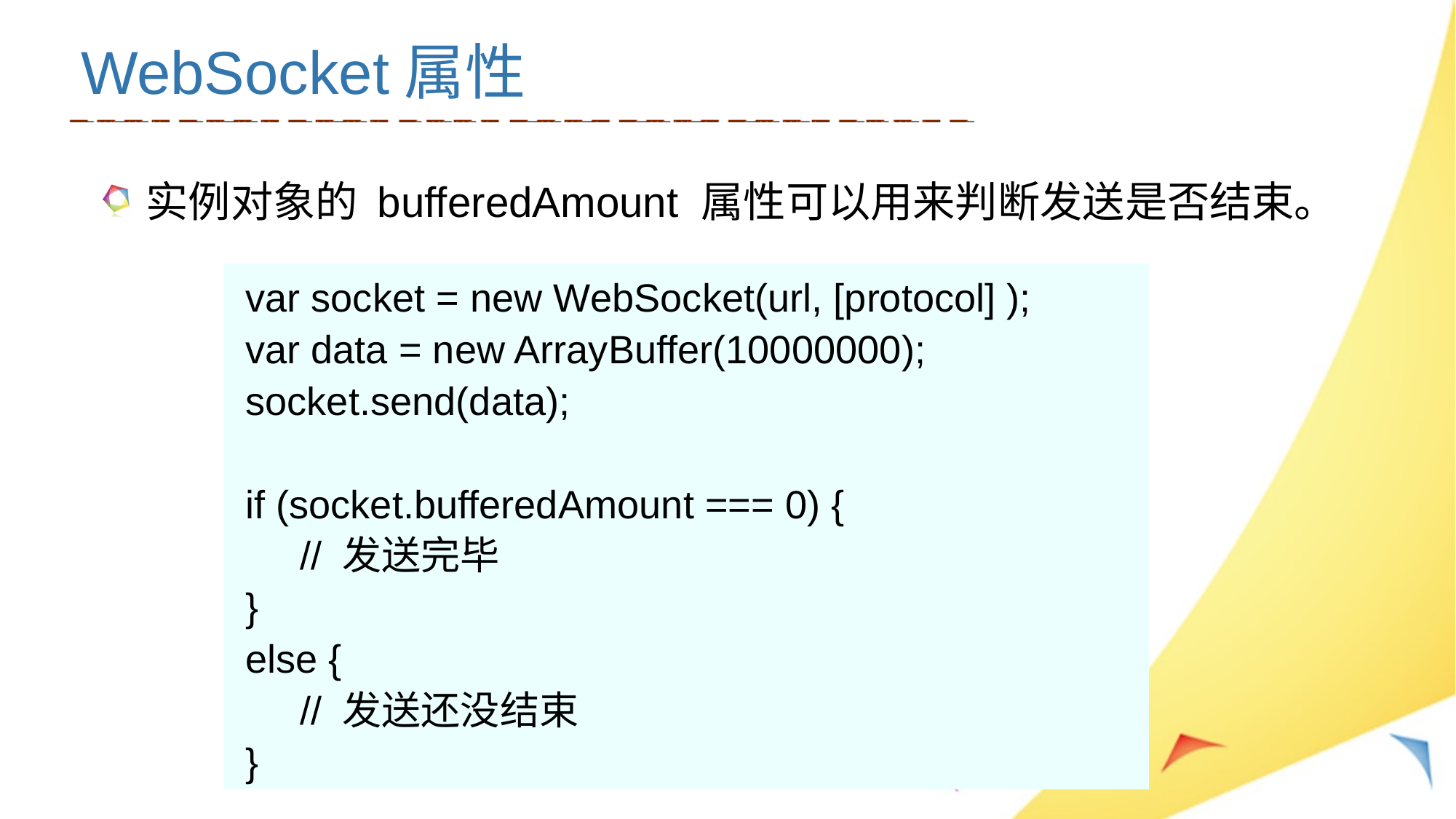

WebSocket属性
实例对象的 bufferedAmount 属性可以用来判断发送是否结束。
 var socket = new WebSocket(url, [protocol] );
 var data = new ArrayBuffer(10000000);
 socket.send(data);

 if (socket.bufferedAmount === 0) {
      // 发送完毕
 }
 else {
      // 发送还没结束
 }